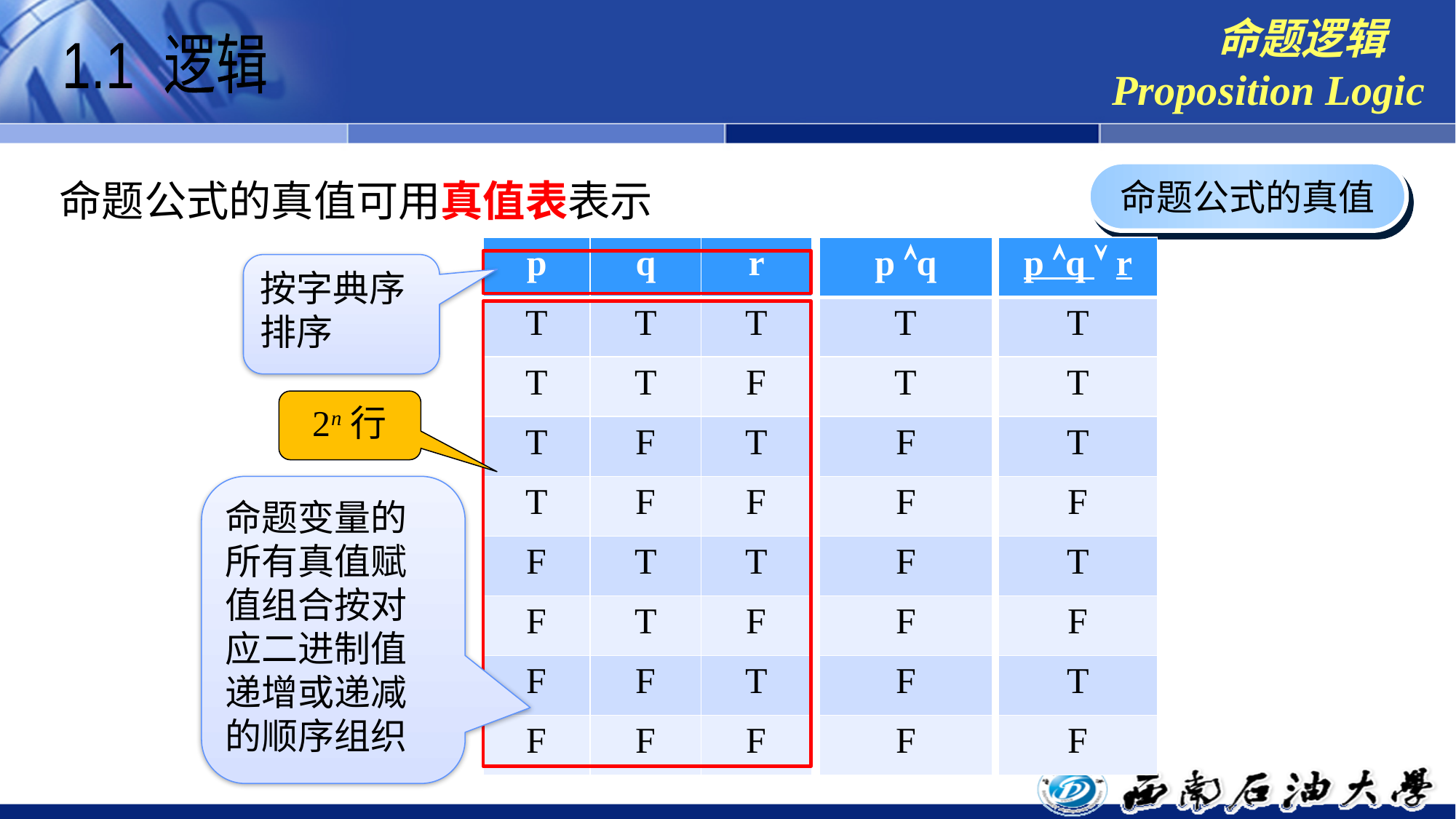

命题逻辑
Proposition Logic
1.1  逻辑
命题公式的真值可用真值表表示
命题公式的真值
| p | q | r |
| --- | --- | --- |
| T | T | T |
| T | T | F |
| T | F | T |
| T | F | F |
| F | T | T |
| F | T | F |
| F | F | T |
| F | F | F |
| p ∧q |
| --- |
| T |
| T |
| F |
| F |
| F |
| F |
| F |
| F |
| p ∧q ∨ r |
| --- |
| T |
| T |
| T |
| F |
| T |
| F |
| T |
| F |

按字典序排序

2n行
命题变量的所有真值赋值组合按对应二进制值递增或递减的顺序组织